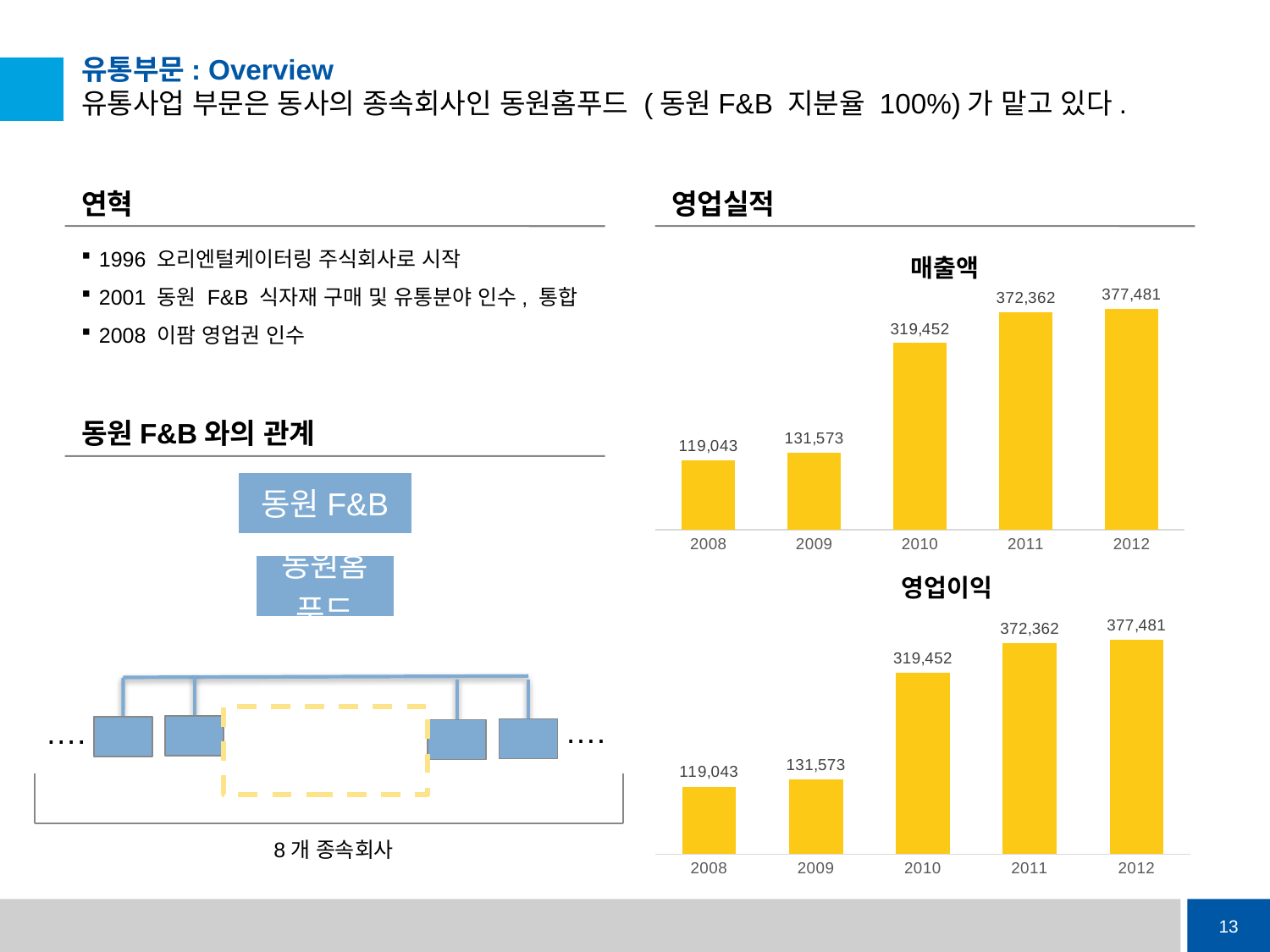

# 유통부문: Overview 유통사업 부문은 동사의 종속회사인 동원홈푸드 (동원F&B 지분율 100%)가 맡고 있다.
연혁
영업실적

1996 오리엔털케이터링 주식회사로 시작
2001 동원 F&B 식자재 구매 및 유통분야 인수, 통합
2008 이팜 영업권 인수
매출액

### Chart

| Category |  |
|---|---|
| 2008 | 119043.0 |
| 2009 | 131573.0 |
| 2010 | 319452.0 |
| 2011 | 372362.0 |
| 2012 | 377481.0 |
동원F&B와의 관계

동원F&B
동원홈푸드
영업이익

### Chart

| Category |  |
|---|---|
| 2008 | 119043.0 |
| 2009 | 131573.0 |
| 2010 | 319452.0 |
| 2011 | 372362.0 |
| 2012 | 377481.0 |
….
….

8개 종속회사